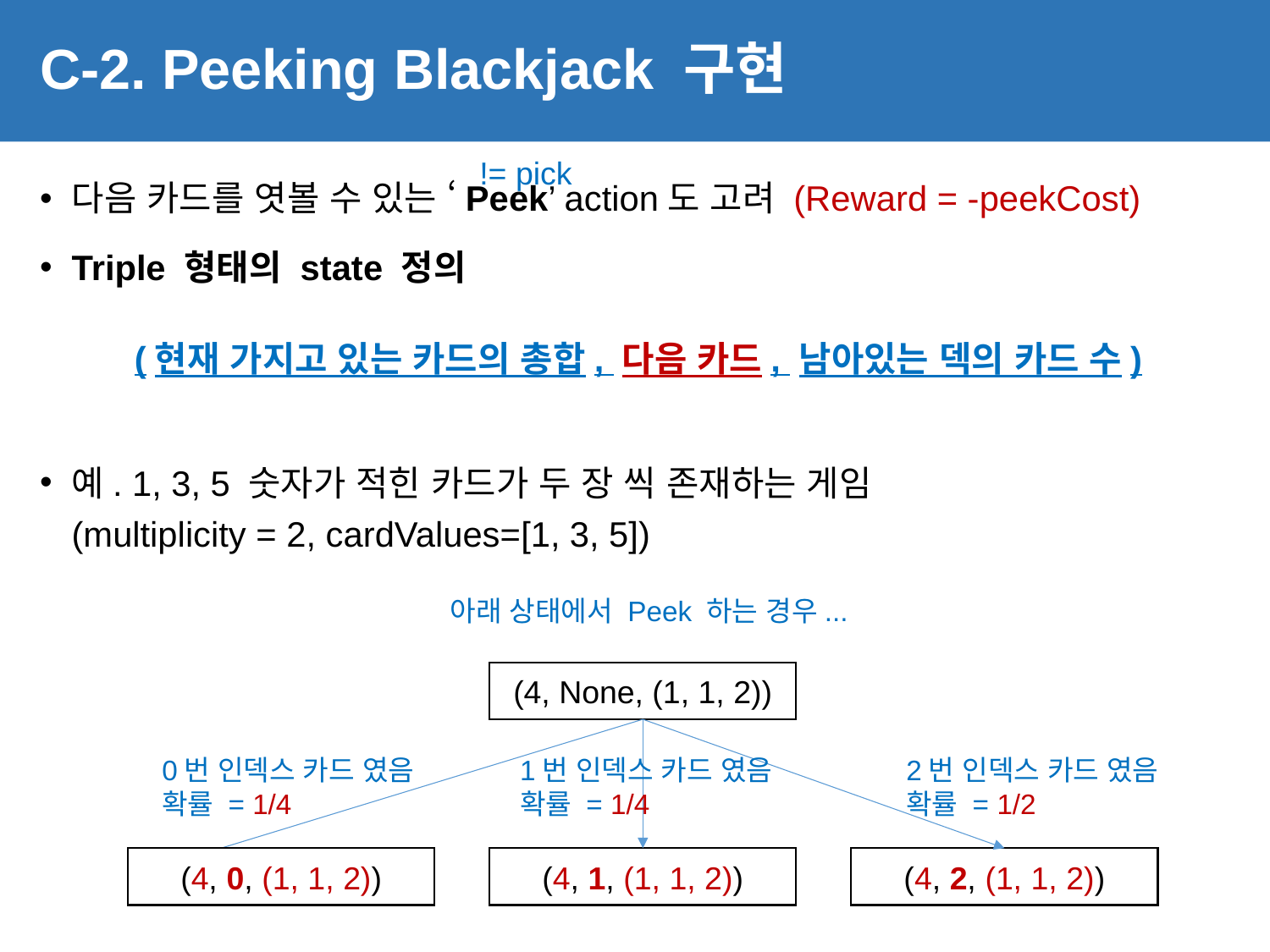

# C-2. Peeking Blackjack 구현
32
!= pick
다음 카드를 엿볼 수 있는 ‘Peek’ action도 고려 (Reward = -peekCost)
Triple 형태의 state 정의

(현재 가지고 있는 카드의 총합, 다음 카드, 남아있는 덱의 카드 수)

예. 1, 3, 5 숫자가 적힌 카드가 두 장 씩 존재하는 게임
(multiplicity = 2, cardValues=[1, 3, 5])

아래 상태에서 Peek 하는 경우...
(4, None, (1, 1, 2))
0번 인덱스 카드 였음
확률 = 1/4
1번 인덱스 카드 였음
확률 = 1/4
2번 인덱스 카드 였음
확률 = 1/2
(4, 0, (1, 1, 2))
(4, 1, (1, 1, 2))
(4, 2, (1, 1, 2))